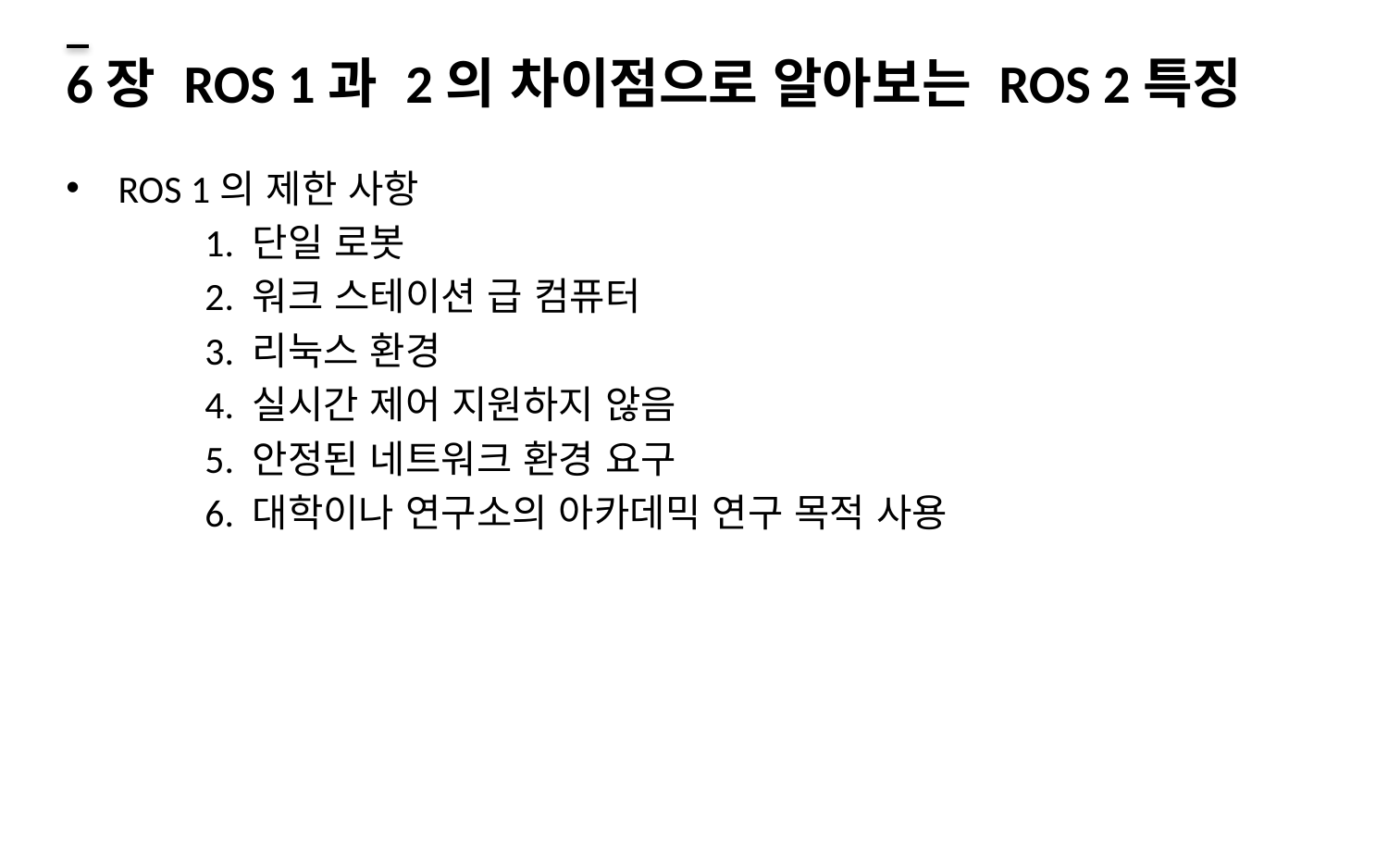

# 6장 ROS 1과 2의 차이점으로 알아보는 ROS 2특징
ROS 1의 제한 사항
	1. 단일 로봇
	2. 워크 스테이션 급 컴퓨터
	3. 리눅스 환경
	4. 실시간 제어 지원하지 않음
	5. 안정된 네트워크 환경 요구
	6. 대학이나 연구소의 아카데믹 연구 목적 사용